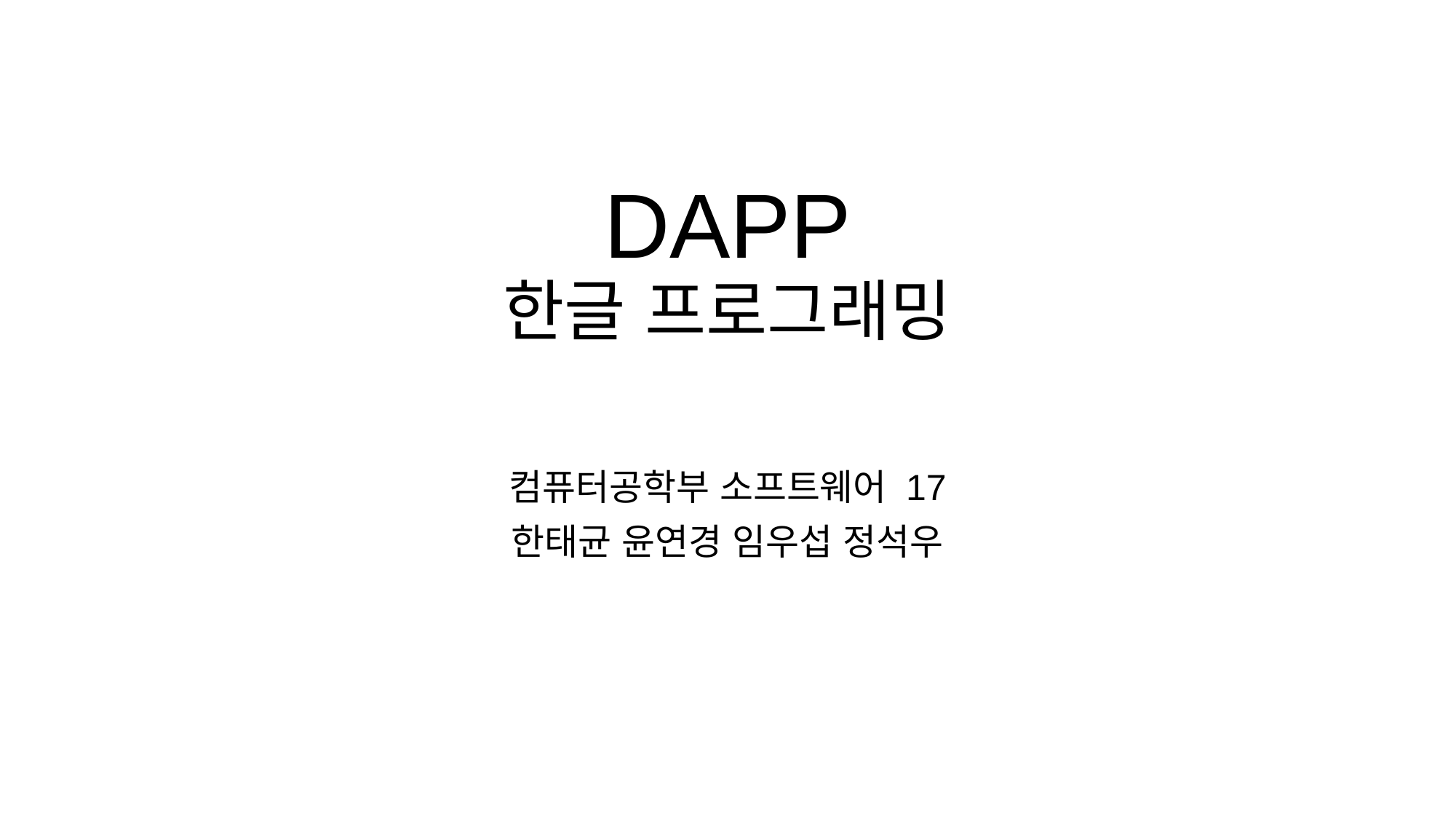

# DAPP 한글 프로그래밍
컴퓨터공학부 소프트웨어 17
한태균 윤연경 임우섭 정석우